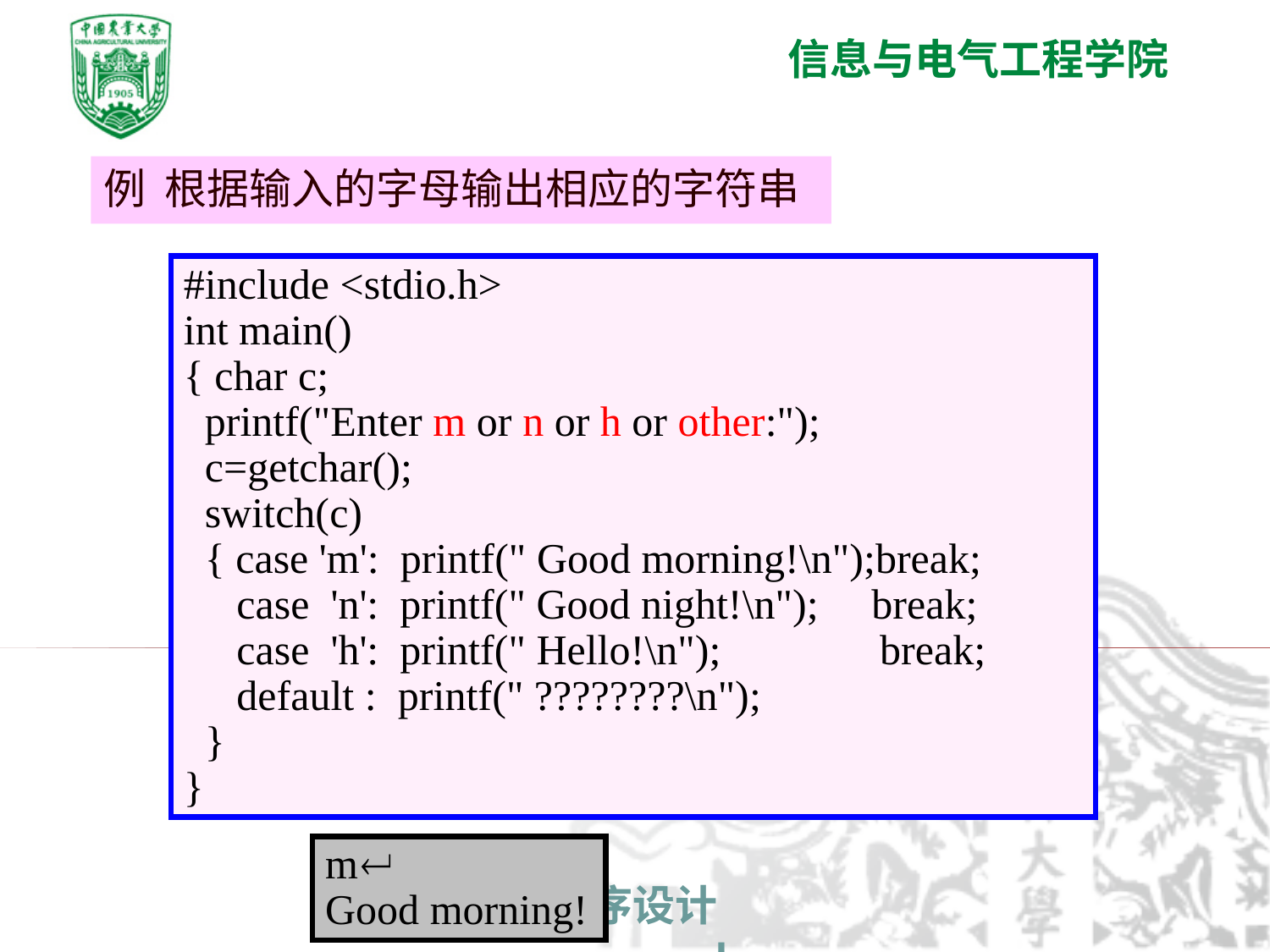

例  根据输入的字母输出相应的字符串
#include <stdio.h>
int main()
{ char c;
  printf("Enter m or n or h or other:");
  c=getchar();
  switch(c)
  { case 'm':  printf(" Good morning!\n");break;
     case  'n':  printf(" Good night!\n");     break;
     case  'h':  printf(" Hello!\n");               break;
     default :  printf(" ????????\n");
  }
}
m↵
Good morning!